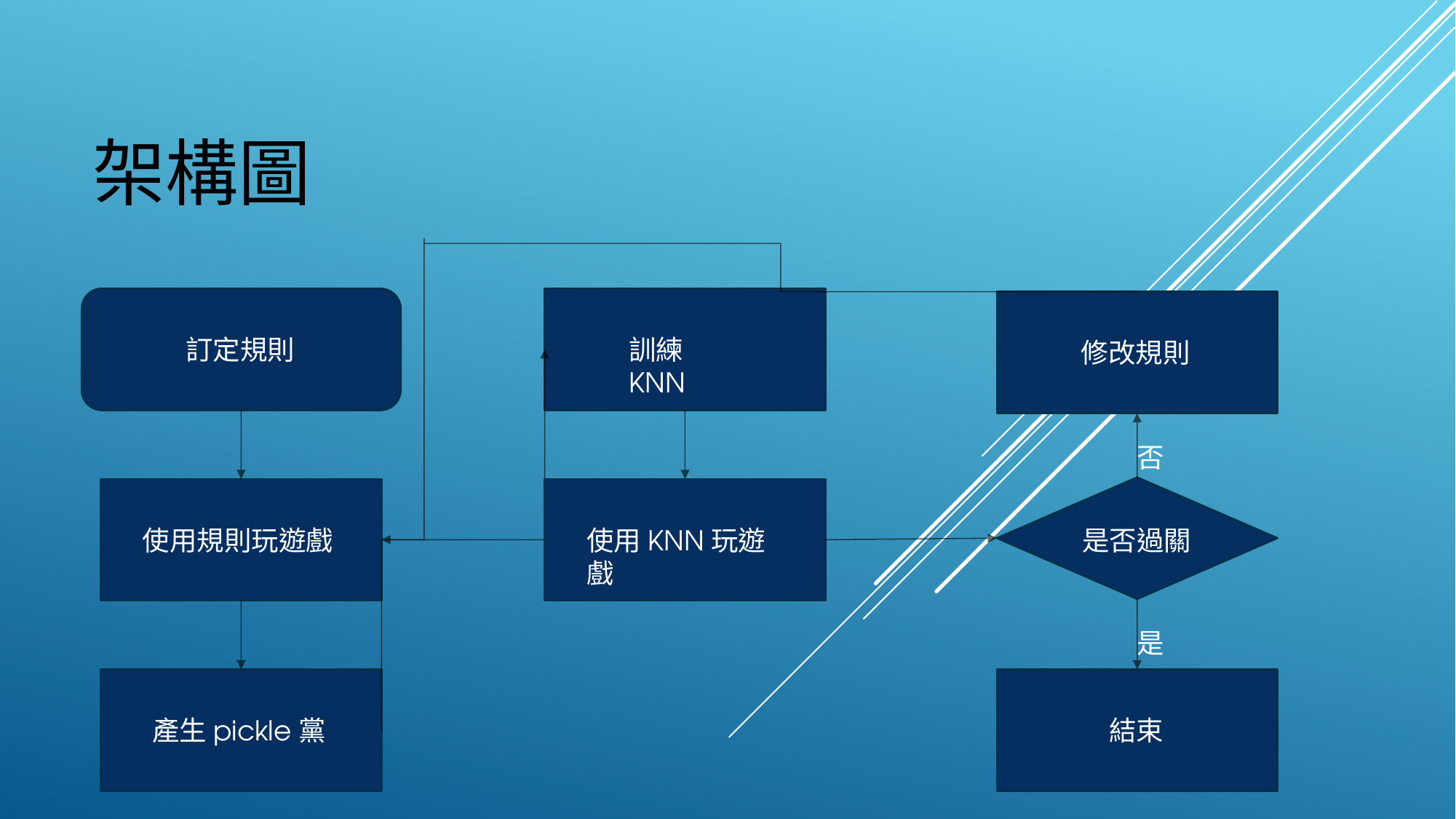

架構圖

訂定規則
訓練KNN
修改規則
否

使用規則玩遊戲
使用KNN玩遊戲
是否過關
是

結束
產生pickle黨